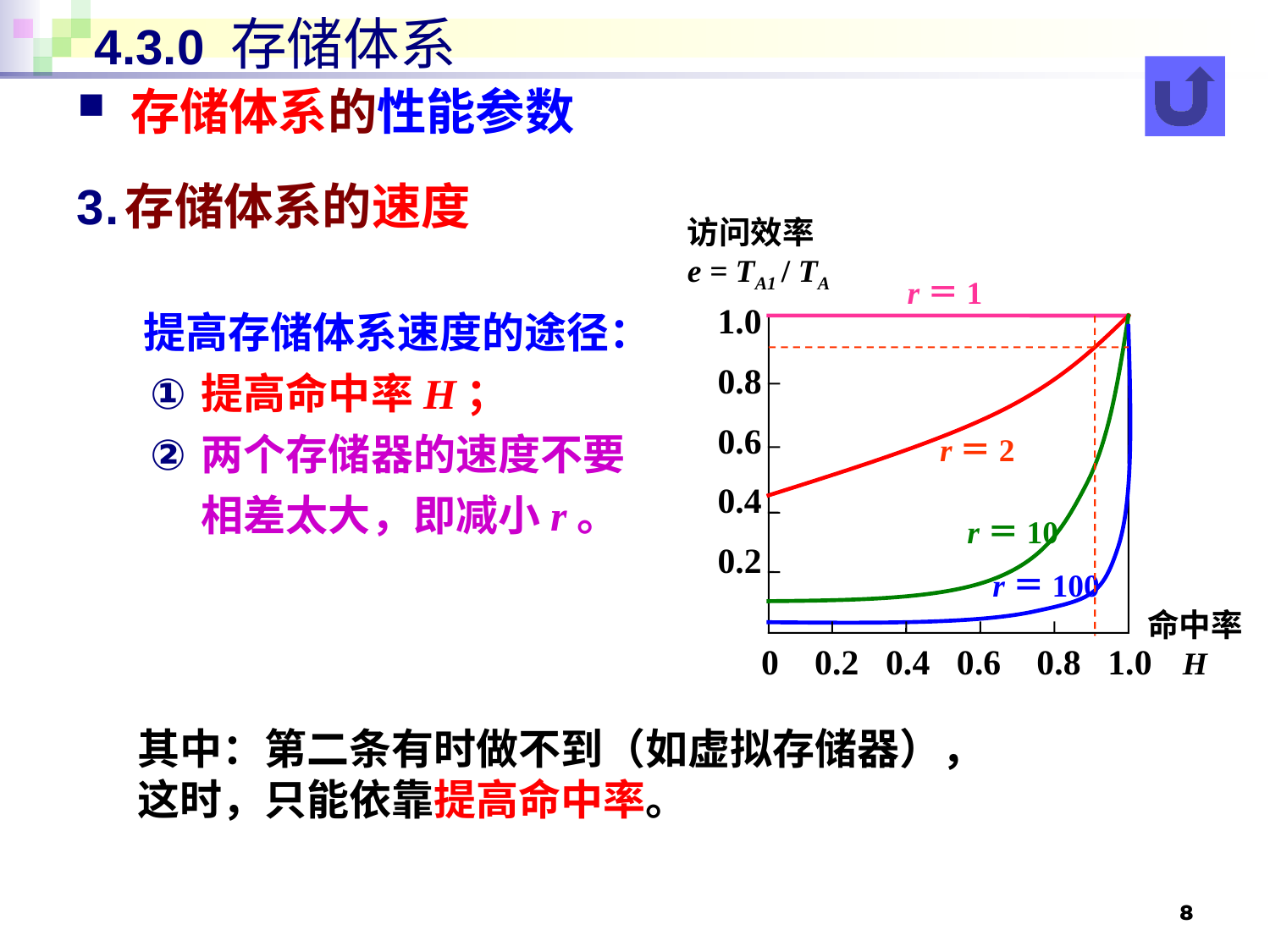

# 4.3.0 存储体系

 存储体系的性能参数
存储体系的速度

      提高存储体系速度的途径：
提高命中率H；
两个存储器的速度不要相差太大，即减小r。
访问效率
e = TA1 / TA
r＝1
1.0
0.8
0.6
0.4
0.2

r＝2

r＝10

r＝100

命中率
H

0    0.2   0.4   0.6    0.8   1.0

其中：第二条有时做不到（如虚拟存储器），这时，只能依靠提高命中率。
8